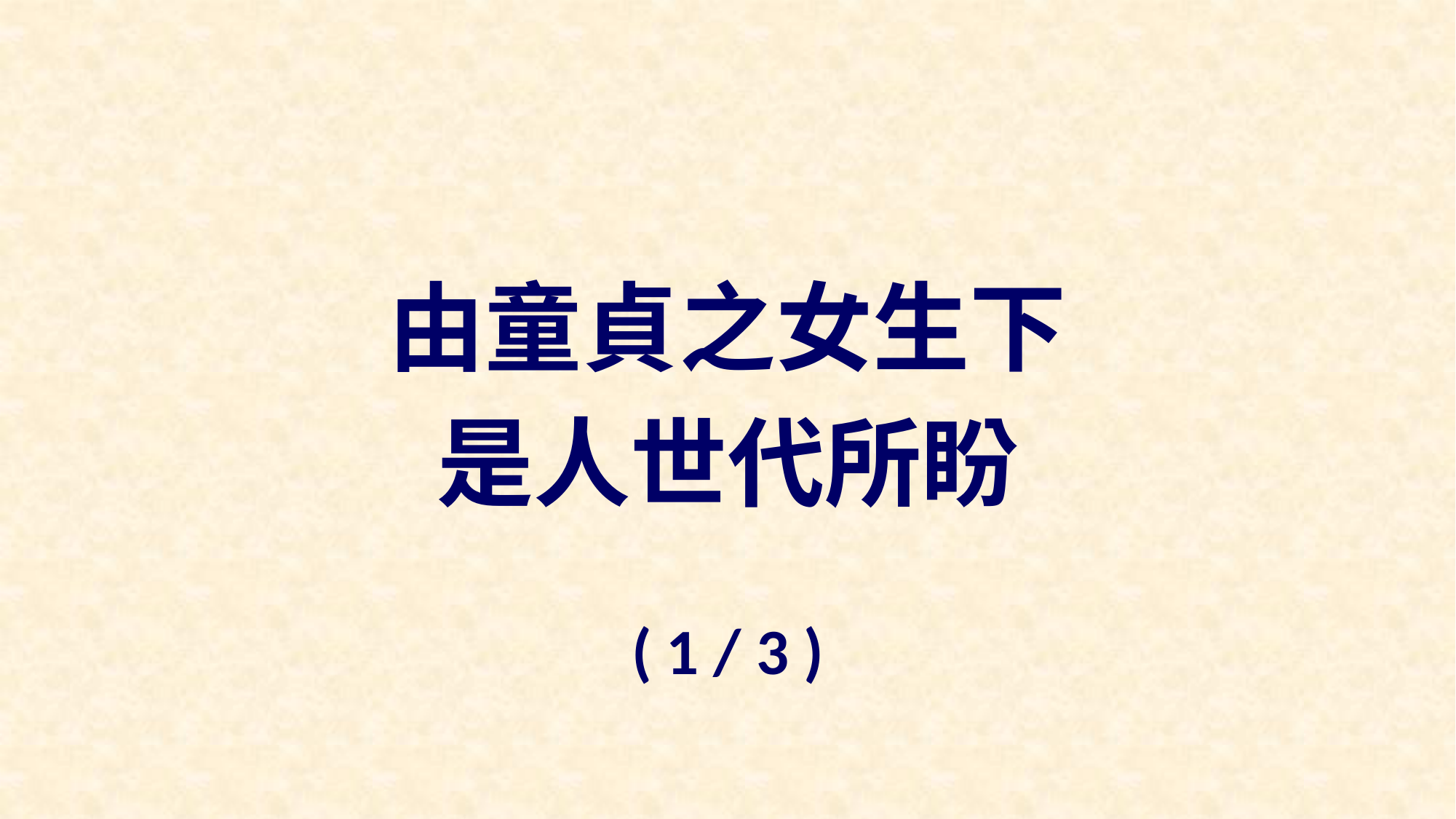

由童貞之女生下
是人世代所盼
( 1 / 3 )